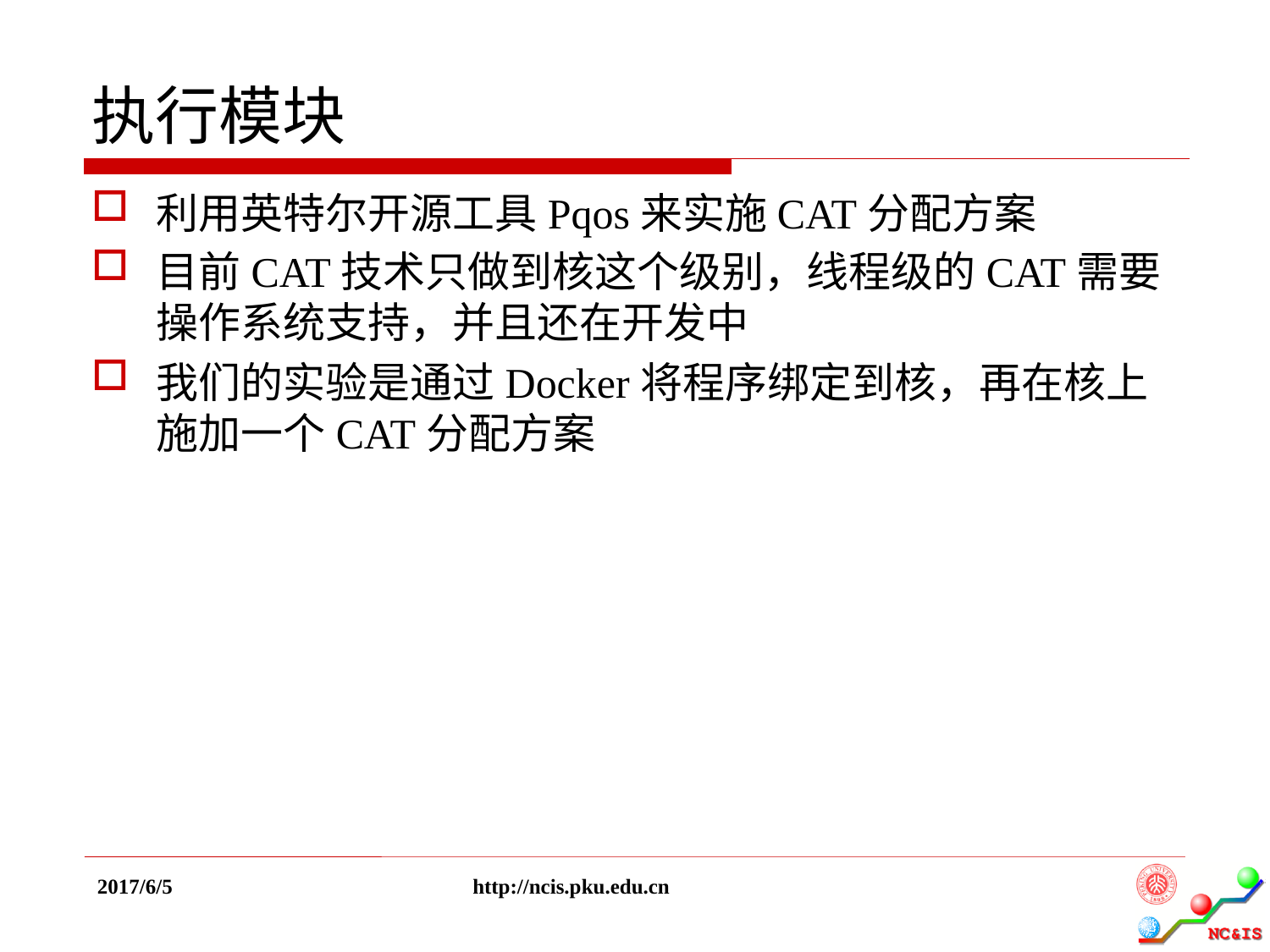

# 执行模块
利用英特尔开源工具Pqos来实施CAT分配方案
目前CAT技术只做到核这个级别，线程级的CAT需要操作系统支持，并且还在开发中
我们的实验是通过Docker将程序绑定到核，再在核上施加一个CAT分配方案

2017/6/5
http://ncis.pku.edu.cn